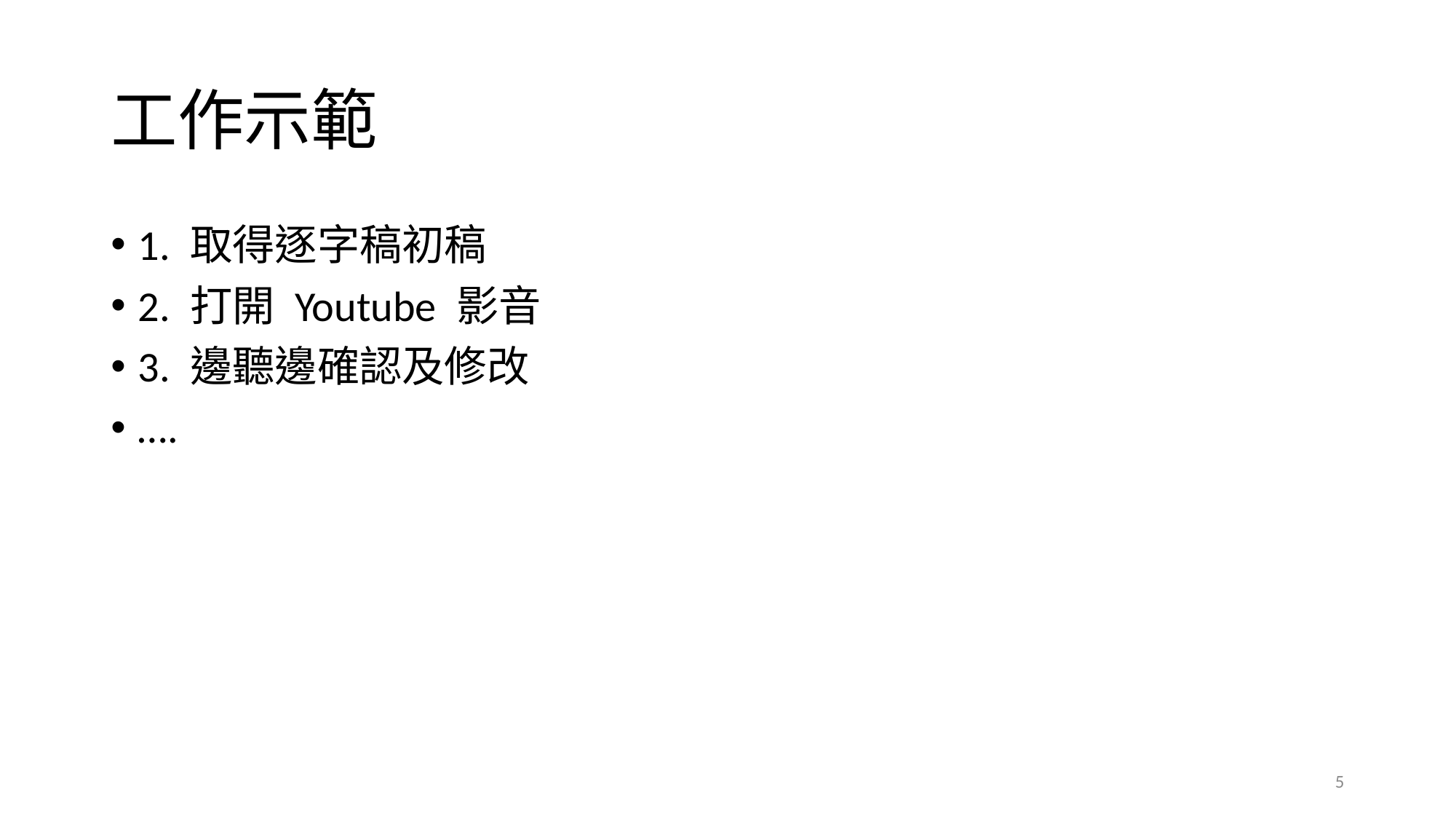

# 工作示範
1. 取得逐字稿初稿
2. 打開 Youtube 影音
3. 邊聽邊確認及修改
….

5